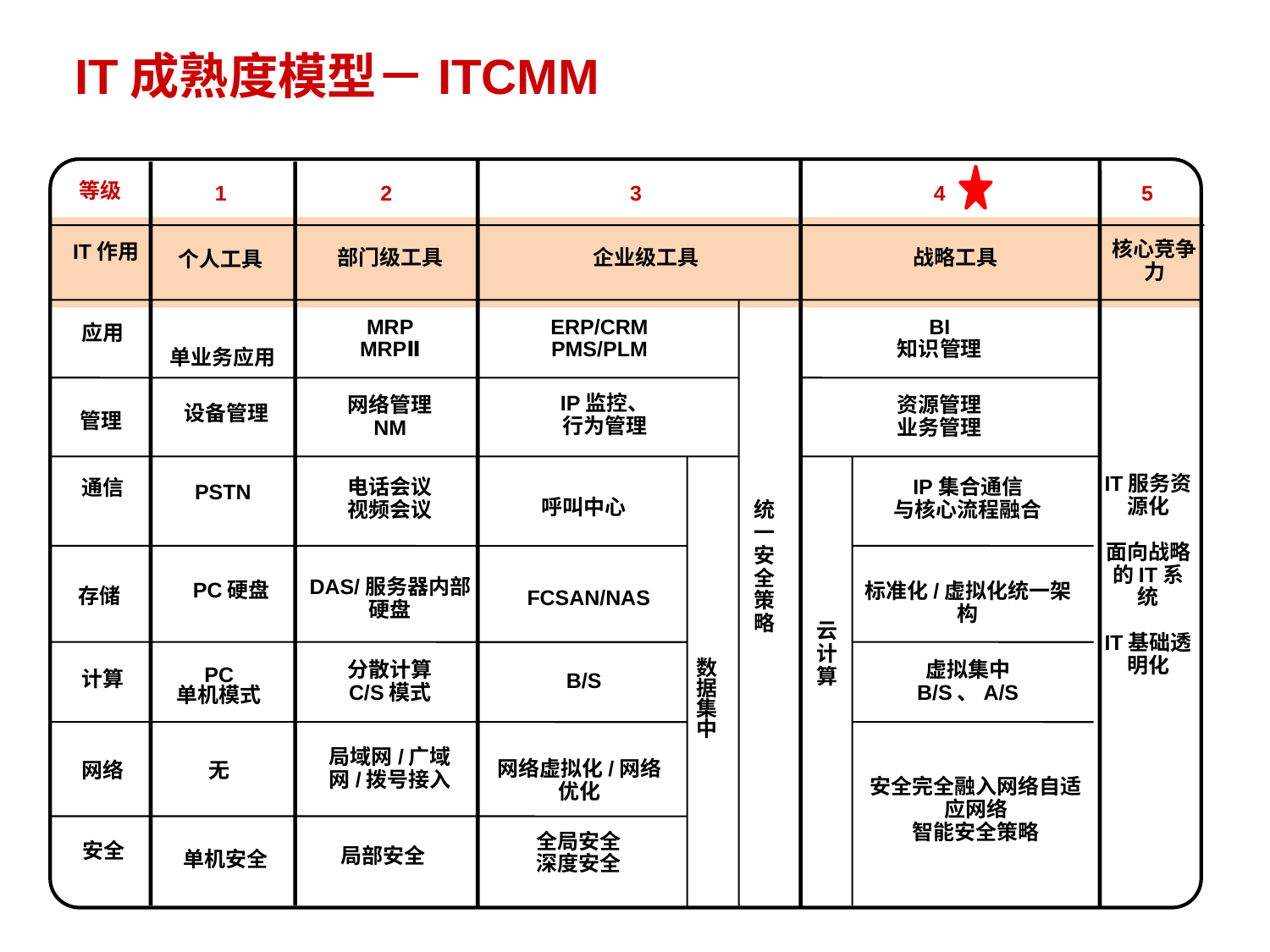

IT成熟度模型－ITCMM

等级
1
2
3
4
5
核心竞争力

IT作用
部门级工具
企业级工具
战略工具
个人工具

MRP
MRPⅡ
ERP/CRM
PMS/PLM

BI
知识管理
应用
单业务应用
IP监控、
行为管理

网络管理
NM
资源管理
业务管理

设备管理

IT服务资源化

面向战略的IT系统

IT基础透明化
管理

电话会议
视频会议
IP集合通信
与核心流程融合
统一安全策略
通信
PSTN
呼叫中心

数
据
集
中

DAS/服务器内部硬盘

标准化/虚拟化统一架构

存储
PC硬盘
FCSAN/NAS
云计算

分散计算
C/S模式
虚拟集中
B/S、A/S

PC
单机模式
B/S
计算

局域网/广域网/拨号接入

网络虚拟化/网络优化
安全完全融入网络自适应网络
智能安全策略
网络
无

全局安全
深度安全
局部安全
单机安全
安全